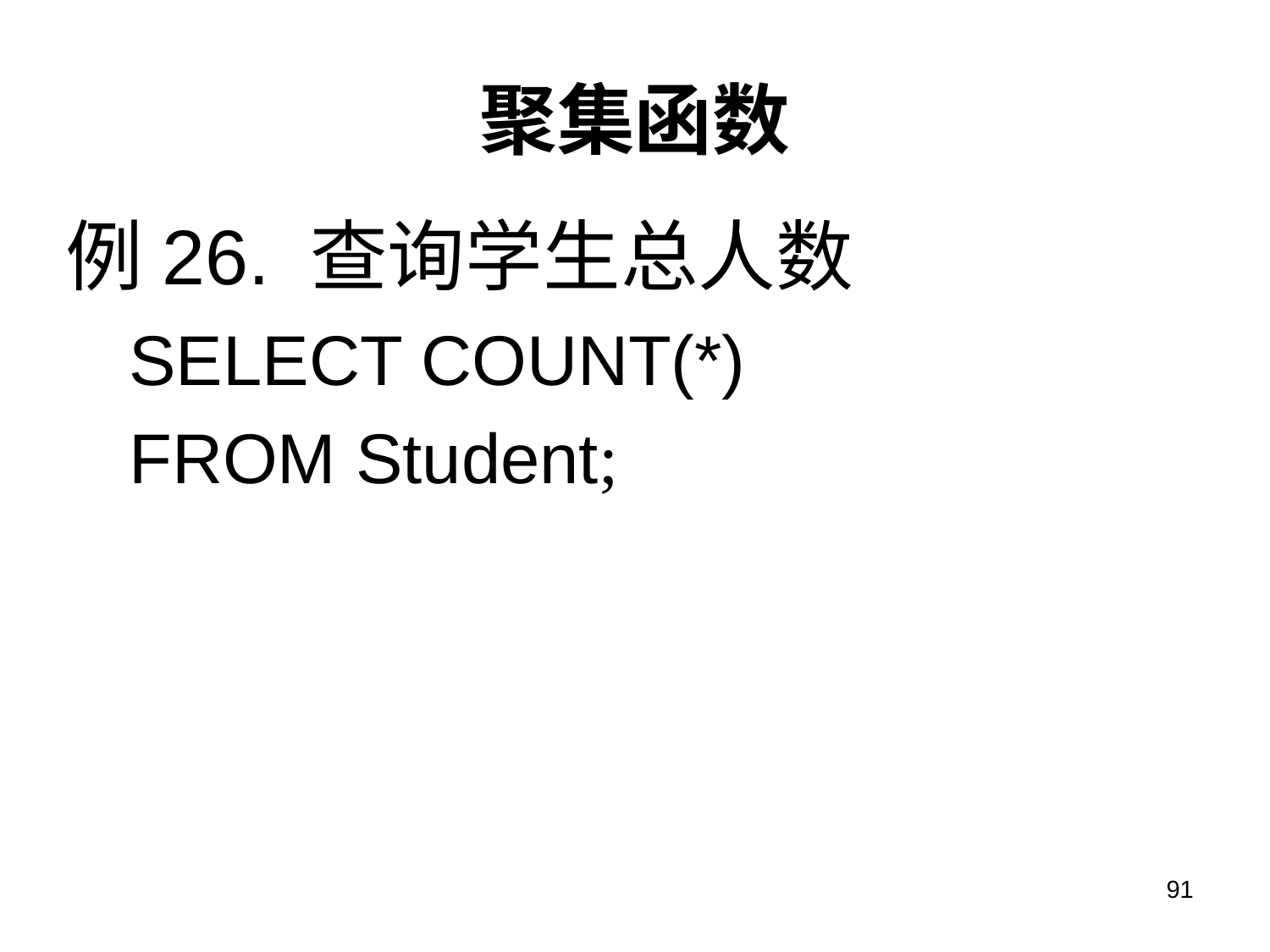

# 聚集函数
例26. 查询学生总人数
SELECT COUNT(*)
FROM Student;
91